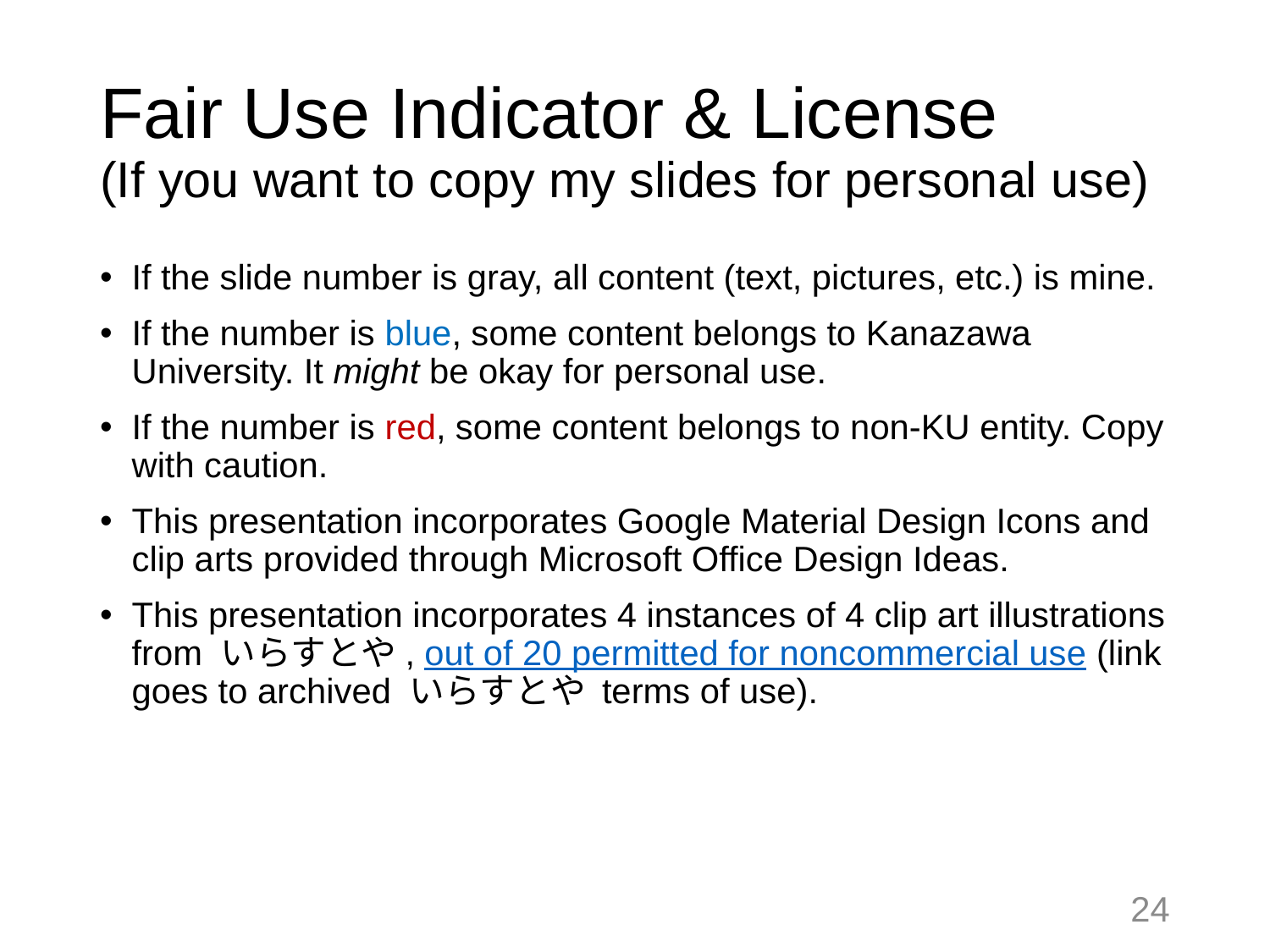

# Fair Use Indicator & License (If you want to copy my slides for personal use)
If the slide number is gray, all content (text, pictures, etc.) is mine.
If the number is blue, some content belongs to Kanazawa University. It might be okay for personal use.
If the number is red, some content belongs to non-KU entity. Copy with caution.
This presentation incorporates Google Material Design Icons and clip arts provided through Microsoft Office Design Ideas.
This presentation incorporates 4 instances of 4 clip art illustrations from いらすとや, out of 20 permitted for noncommercial use (link goes to archived いらすとや terms of use).
24